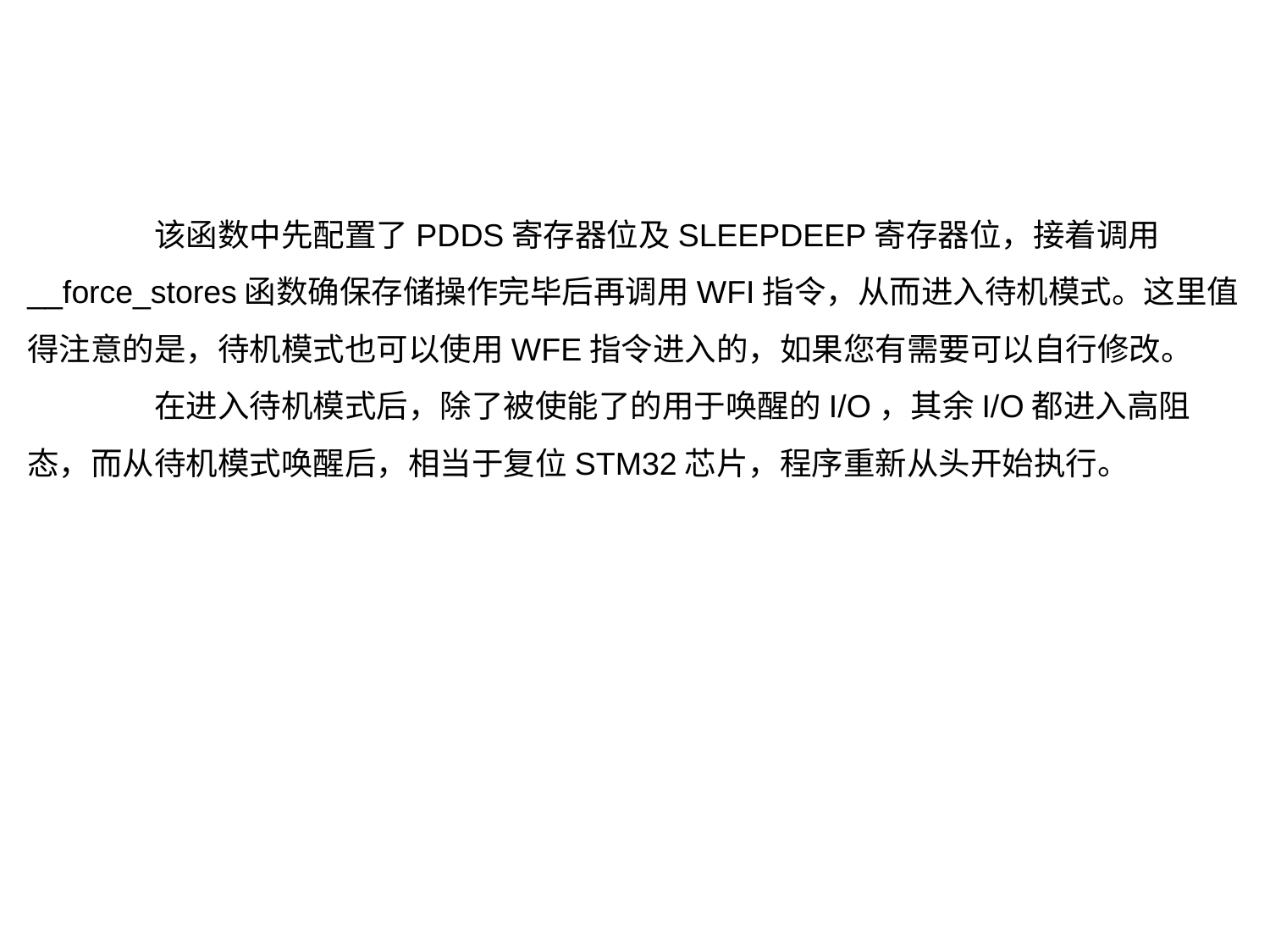

该函数中先配置了PDDS寄存器位及SLEEPDEEP寄存器位，接着调用__force_stores函数确保存储操作完毕后再调用WFI指令，从而进入待机模式。这里值得注意的是，待机模式也可以使用WFE指令进入的，如果您有需要可以自行修改。
	在进入待机模式后，除了被使能了的用于唤醒的I/O，其余I/O都进入高阻态，而从待机模式唤醒后，相当于复位STM32芯片，程序重新从头开始执行。